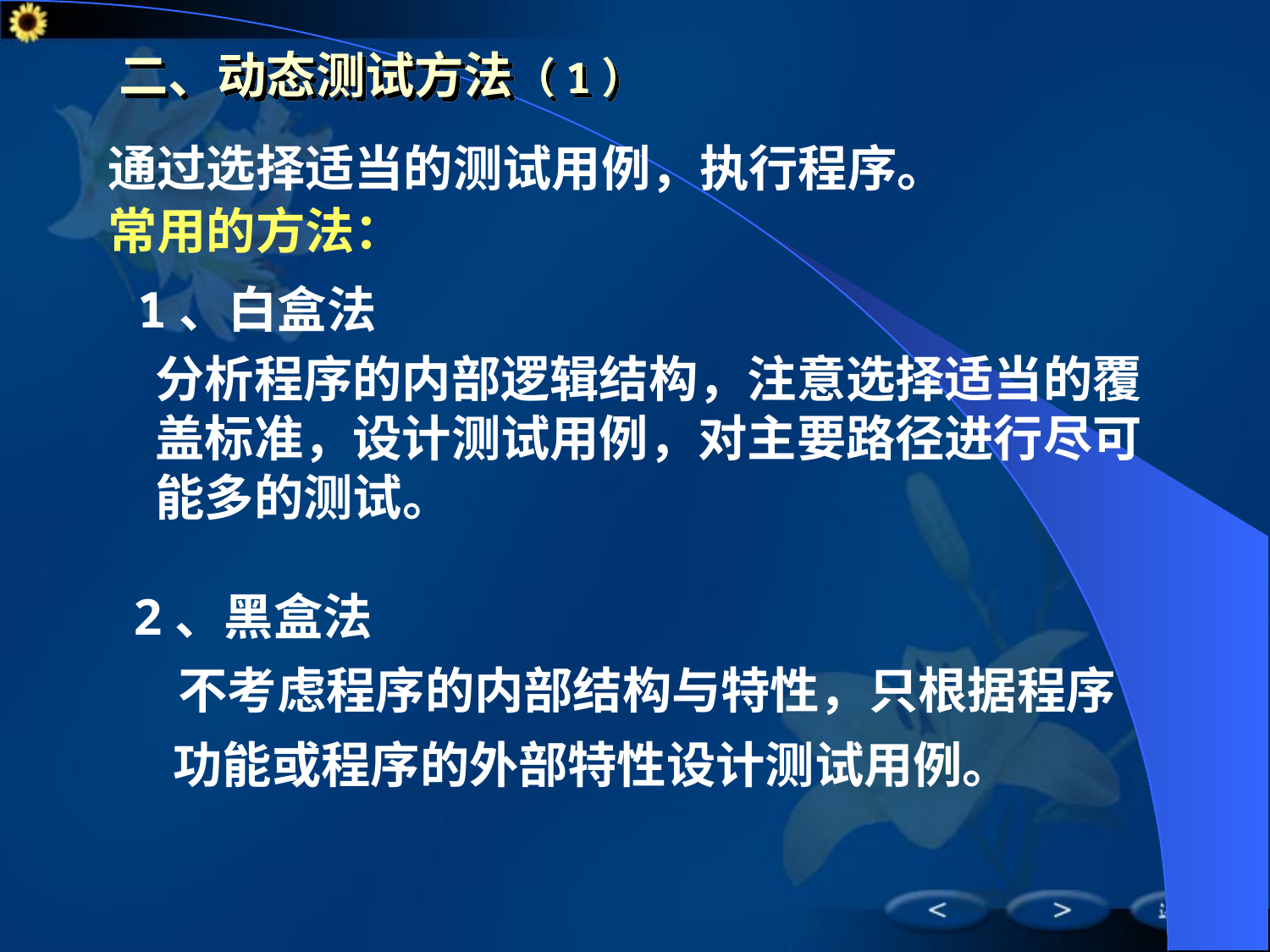

# 二、动态测试方法（1）
通过选择适当的测试用例，执行程序。
常用的方法：
 1、白盒法
	分析程序的内部逻辑结构，注意选择适当的覆盖标准，设计测试用例，对主要路径进行尽可能多的测试。
2、黑盒法
   不考虑程序的内部结构与特性，只根据程序功能或程序的外部特性设计测试用例。